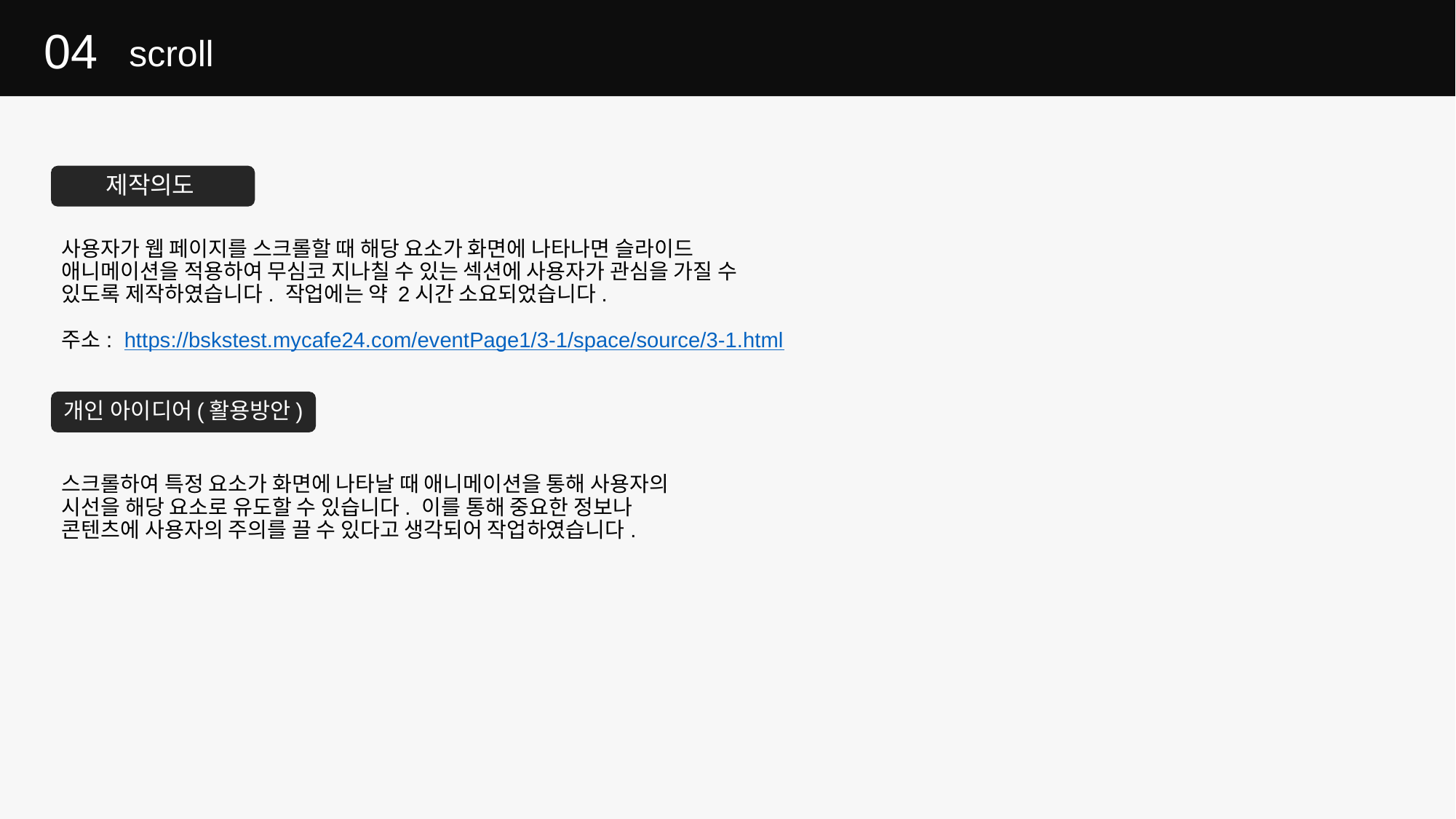

# 04
scroll

제작의도
사용자가 웹 페이지를 스크롤할 때 해당 요소가 화면에 나타나면 슬라이드 애니메이션을 적용하여 무심코 지나칠 수 있는 섹션에 사용자가 관심을 가질 수 있도록 제작하였습니다. 작업에는 약 2시간 소요되었습니다.

주소:  https://bskstest.mycafe24.com/eventPage1/3-1/space/source/3-1.html

개인 아이디어(활용방안)
스크롤하여 특정 요소가 화면에 나타날 때 애니메이션을 통해 사용자의 시선을 해당 요소로 유도할 수 있습니다. 이를 통해 중요한 정보나 콘텐츠에 사용자의 주의를 끌 수 있다고 생각되어 작업하였습니다.